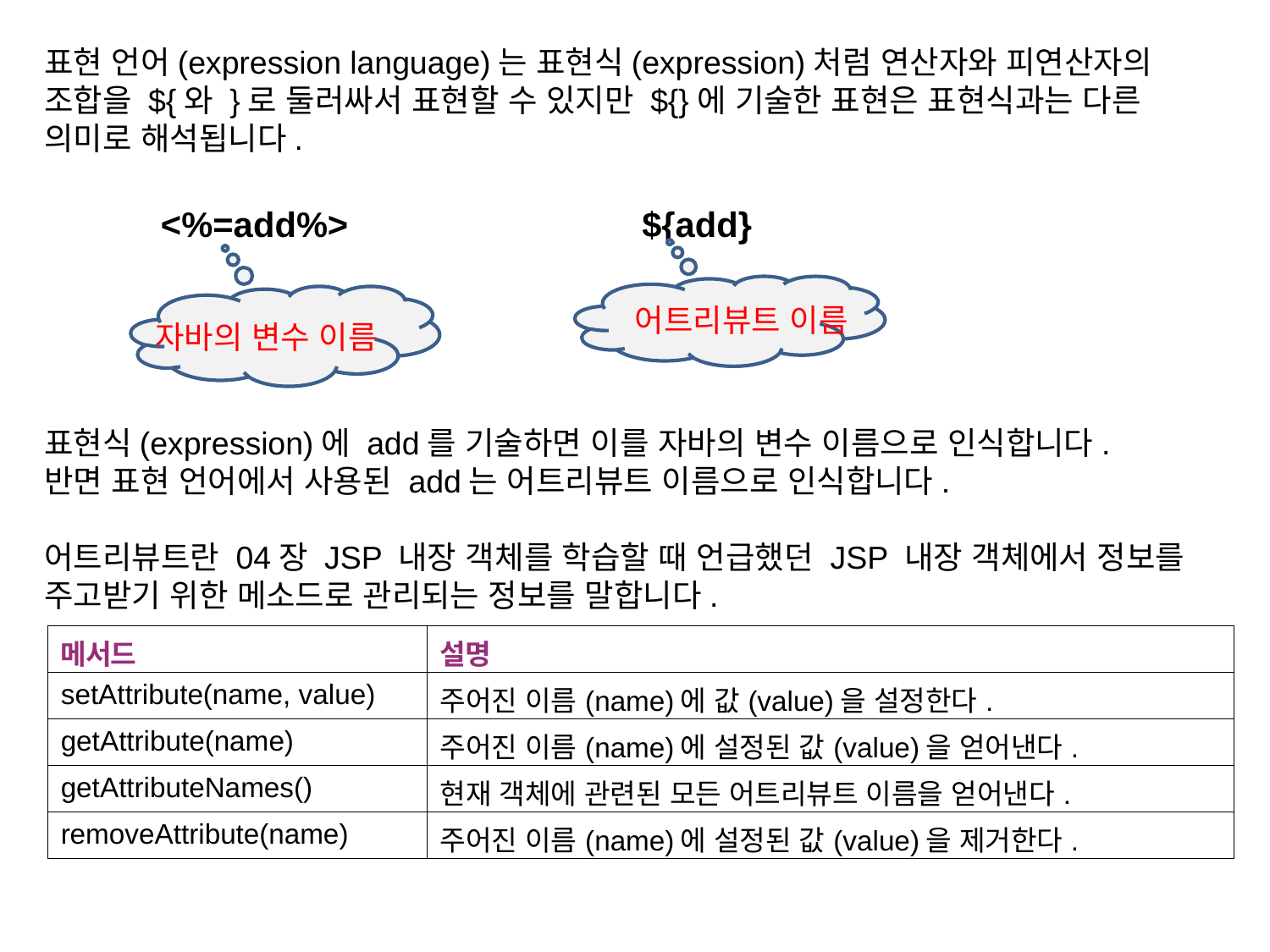

표현 언어(expression language)는 표현식(expression)처럼 연산자와 피연산자의 조합을 ${와 }로 둘러싸서 표현할 수 있지만 ${}에 기술한 표현은 표현식과는 다른 의미로 해석됩니다.

표현식(expression)에 add를 기술하면 이를 자바의 변수 이름으로 인식합니다.
반면 표현 언어에서 사용된 add는 어트리뷰트 이름으로 인식합니다.

어트리뷰트란 04장 JSP 내장 객체를 학습할 때 언급했던 JSP 내장 객체에서 정보를 주고받기 위한 메소드로 관리되는 정보를 말합니다.

<%=add%>
${add}

어트리뷰트 이름

자바의 변수 이름

| 메서드 | 설명 |
| --- | --- |
| setAttribute(name, value) | 주어진 이름(name)에 값(value)을 설정한다. |
| getAttribute(name) | 주어진 이름(name)에 설정된 값(value)을 얻어낸다. |
| getAttributeNames() | 현재 객체에 관련된 모든 어트리뷰트 이름을 얻어낸다. |
| removeAttribute(name) | 주어진 이름(name)에 설정된 값(value)을 제거한다. |